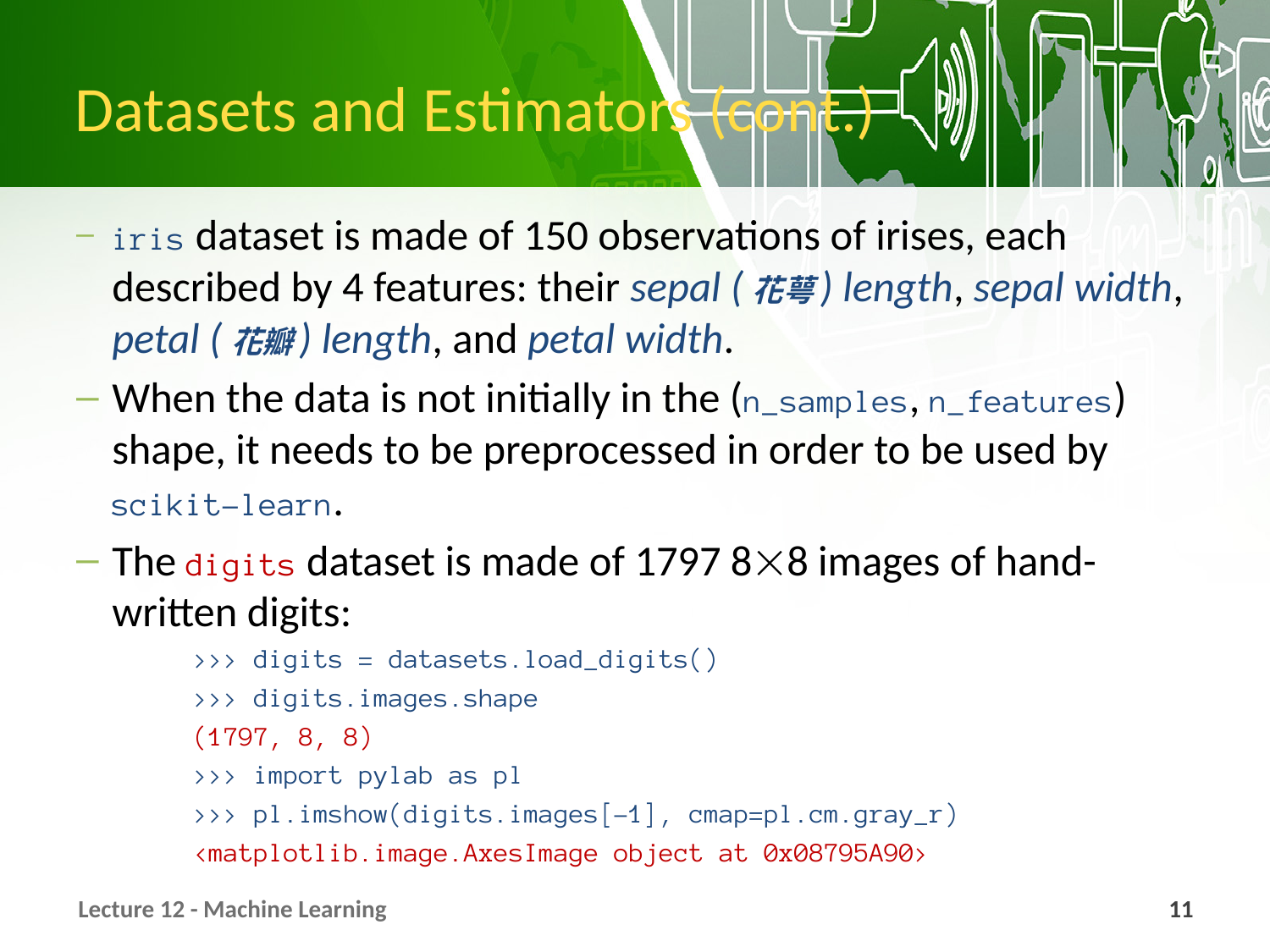

# Datasets and Estimators (cont.)
iris dataset is made of 150 observations of irises, each described by 4 features: their sepal (花萼) length, sepal width, petal (花瓣) length, and petal width.
When the data is not initially in the (n_samples, n_features) shape, it needs to be preprocessed in order to be used by scikit-learn.
The digits dataset is made of 1797 8×8 images of hand-written digits:
>>> digits = datasets.load_digits()
>>> digits.images.shape
(1797, 8, 8)
>>> import pylab as pl
>>> pl.imshow(digits.images[-1], cmap=pl.cm.gray_r)
<matplotlib.image.AxesImage object at 0x08795A90>
Lecture 12 - Machine Learning
11